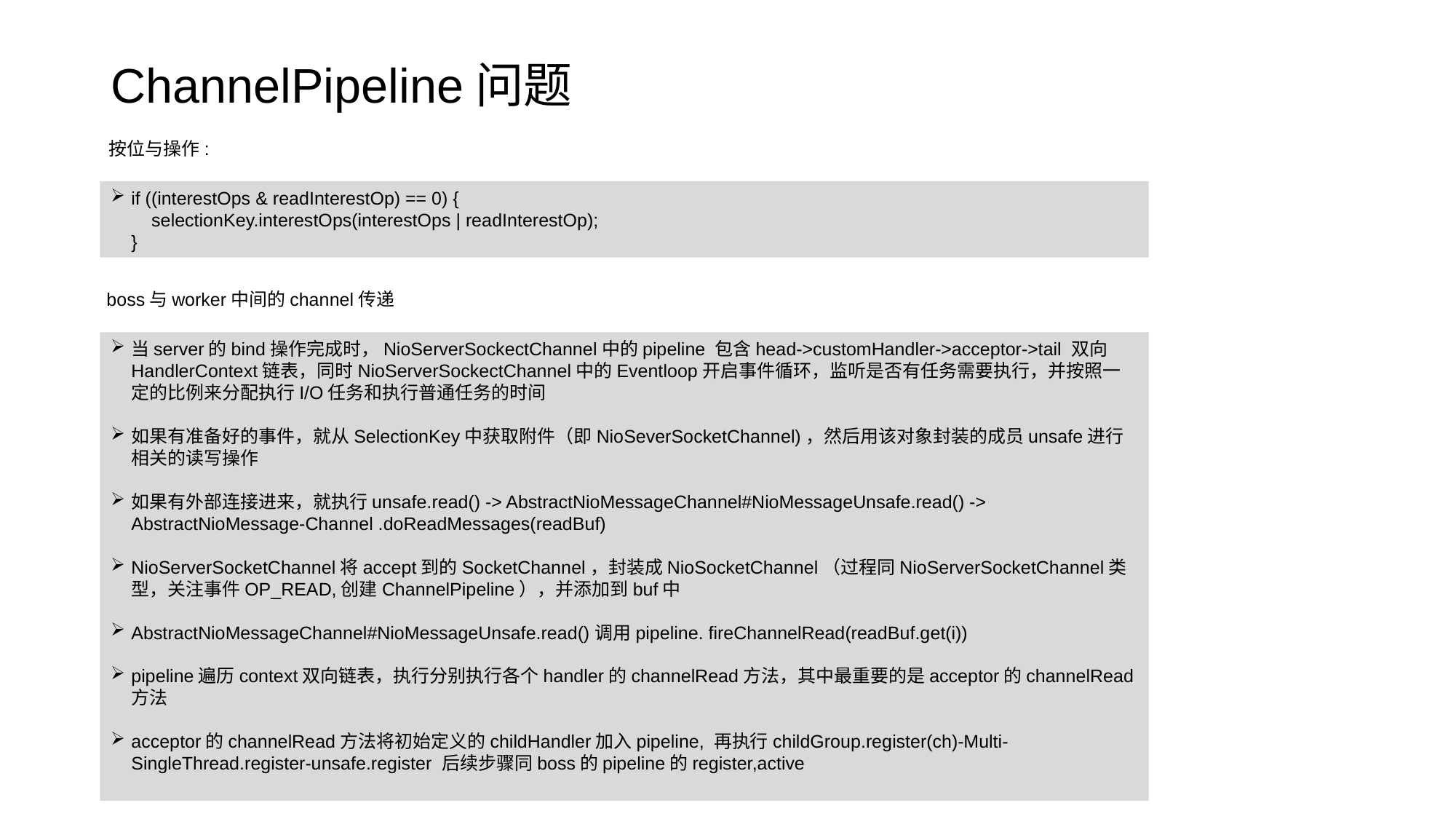

# ChannelPipeline问题
按位与操作:
if ((interestOps & readInterestOp) == 0) {
    selectionKey.interestOps(interestOps | readInterestOp);
}
boss与worker中间的channel传递
当server的bind操作完成时，NioServerSockectChannel中的pipeline 包含head->customHandler->acceptor->tail 双向HandlerContext链表，同时NioServerSockectChannel中的Eventloop开启事件循环，监听是否有任务需要执行，并按照一定的比例来分配执行I/O任务和执行普通任务的时间

如果有准备好的事件，就从SelectionKey中获取附件（即NioSeverSocketChannel)，然后用该对象封装的成员unsafe进行相关的读写操作

如果有外部连接进来，就执行unsafe.read() -> AbstractNioMessageChannel#NioMessageUnsafe.read() -> AbstractNioMessage-Channel .doReadMessages(readBuf)

NioServerSocketChannel将accept到的SocketChannel，封装成NioSocketChannel（过程同NioServerSocketChannel类型，关注事件OP_READ,创建ChannelPipeline），并添加到buf中

AbstractNioMessageChannel#NioMessageUnsafe.read()调用pipeline. fireChannelRead(readBuf.get(i))

pipeline遍历context双向链表，执行分别执行各个handler的channelRead方法，其中最重要的是acceptor的channelRead方法

acceptor的channelRead方法将初始定义的childHandler加入pipeline, 再执行childGroup.register(ch)-Multi-SingleThread.register-unsafe.register 后续步骤同boss的pipeline的register,active